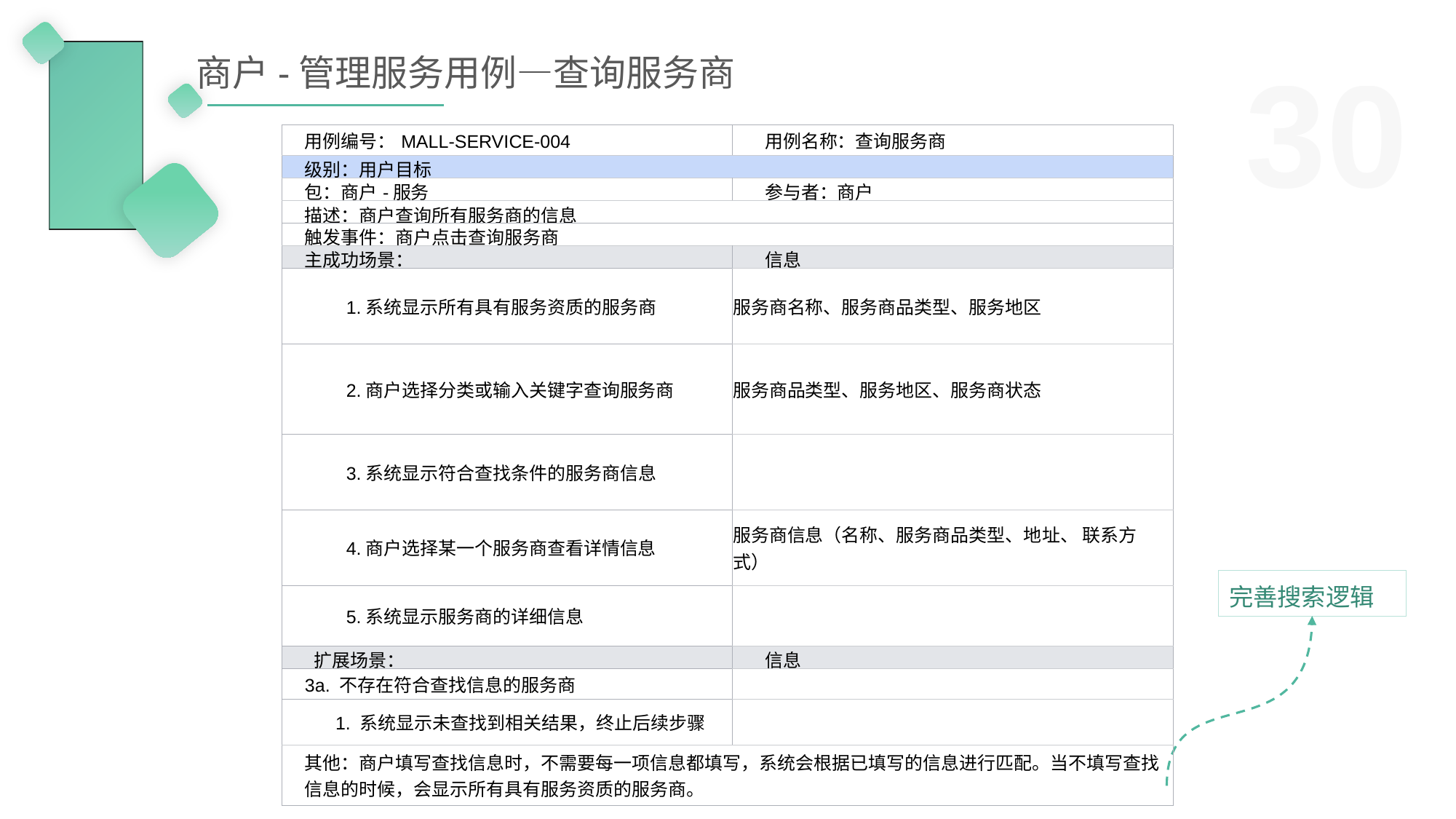

商户-管理服务用例—查询服务商
| 用例编号：MALL-SERVICE-004 | 用例名称：查询服务商 |
| --- | --- |
| 级别：用户目标 |  |
| 包：商户-服务 | 参与者：商户 |
| 描述：商户查询所有服务商的信息 |  |
| 触发事件：商户点击查询服务商 |  |
| 主成功场景： | 信息 |
| 1.系统显示所有具有服务资质的服务商 | 服务商名称、服务商品类型、服务地区 |
| 2.商户选择分类或输入关键字查询服务商 | 服务商品类型、服务地区、服务商状态 |
| 3.系统显示符合查找条件的服务商信息 |  |
| 4.商户选择某一个服务商查看详情信息 | 服务商信息（名称、服务商品类型、地址、 联系方式） |
| 5.系统显示服务商的详细信息 |  |
| 扩展场景： | 信息 |
| 3a. 不存在符合查找信息的服务商 |  |
| 1. 系统显示未查找到相关结果，终止后续步骤 |  |
| 其他：商户填写查找信息时，不需要每一项信息都填写，系统会根据已填写的信息进行匹配。当不填写查找信息的时候，会显示所有具有服务资质的服务商。 |  |
完善搜索逻辑